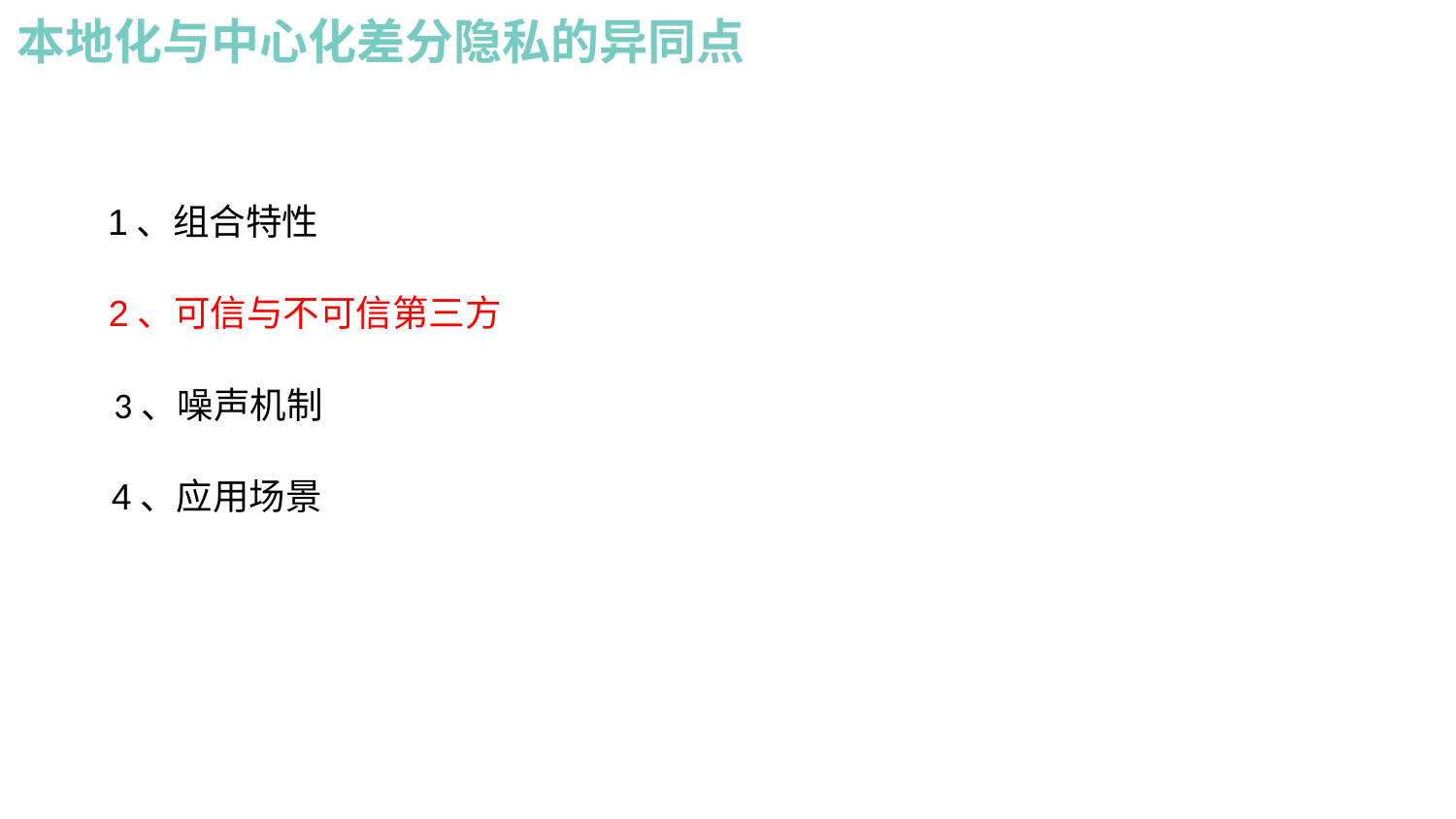

本地化与中心化差分隐私的异同点
1、组合特性
2、可信与不可信第三方
3、噪声机制
4、应用场景